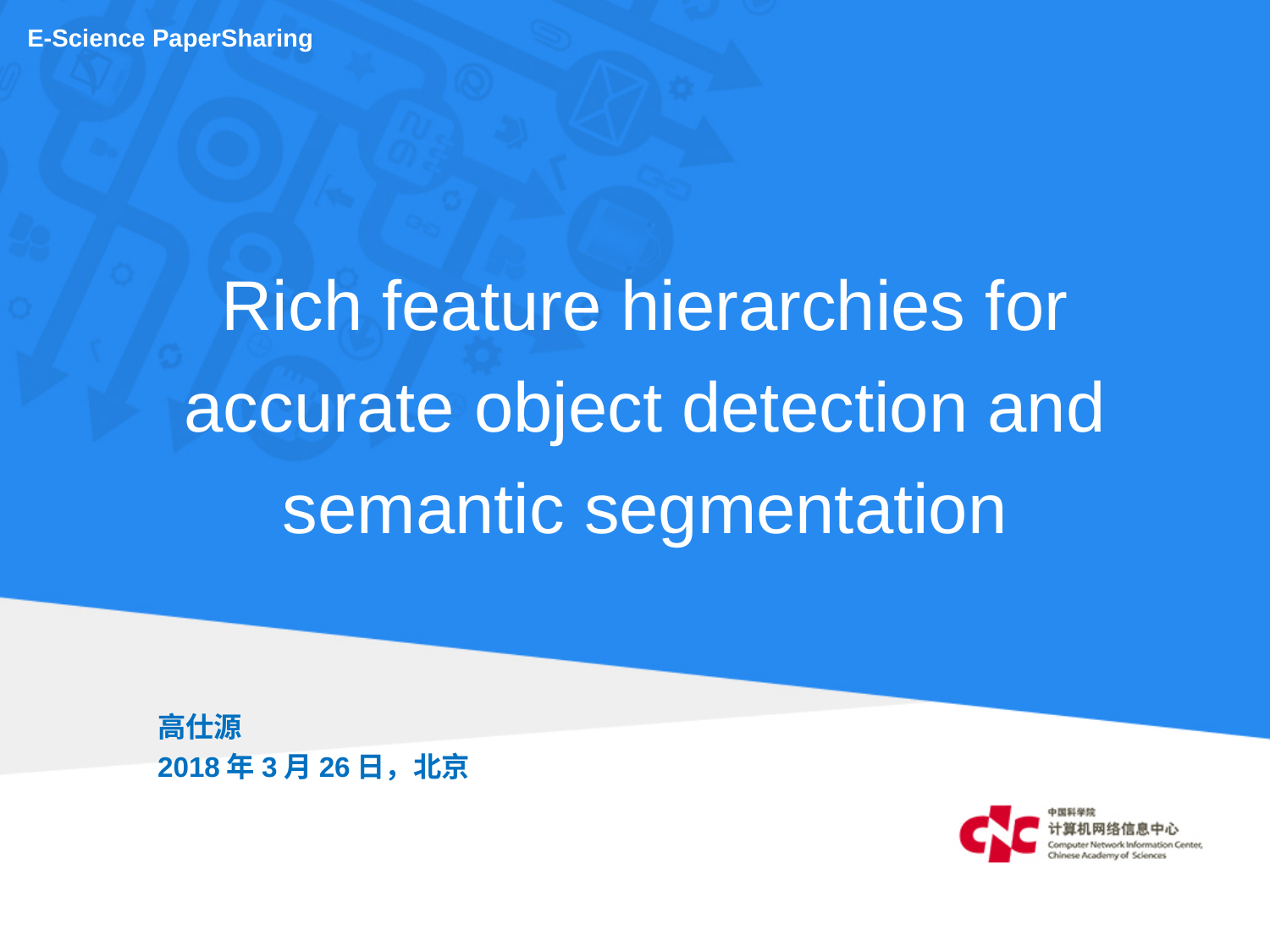

E-Science PaperSharing
Rich feature hierarchies for accurate object detection and semantic segmentation
高仕源
2018年3月26日，北京